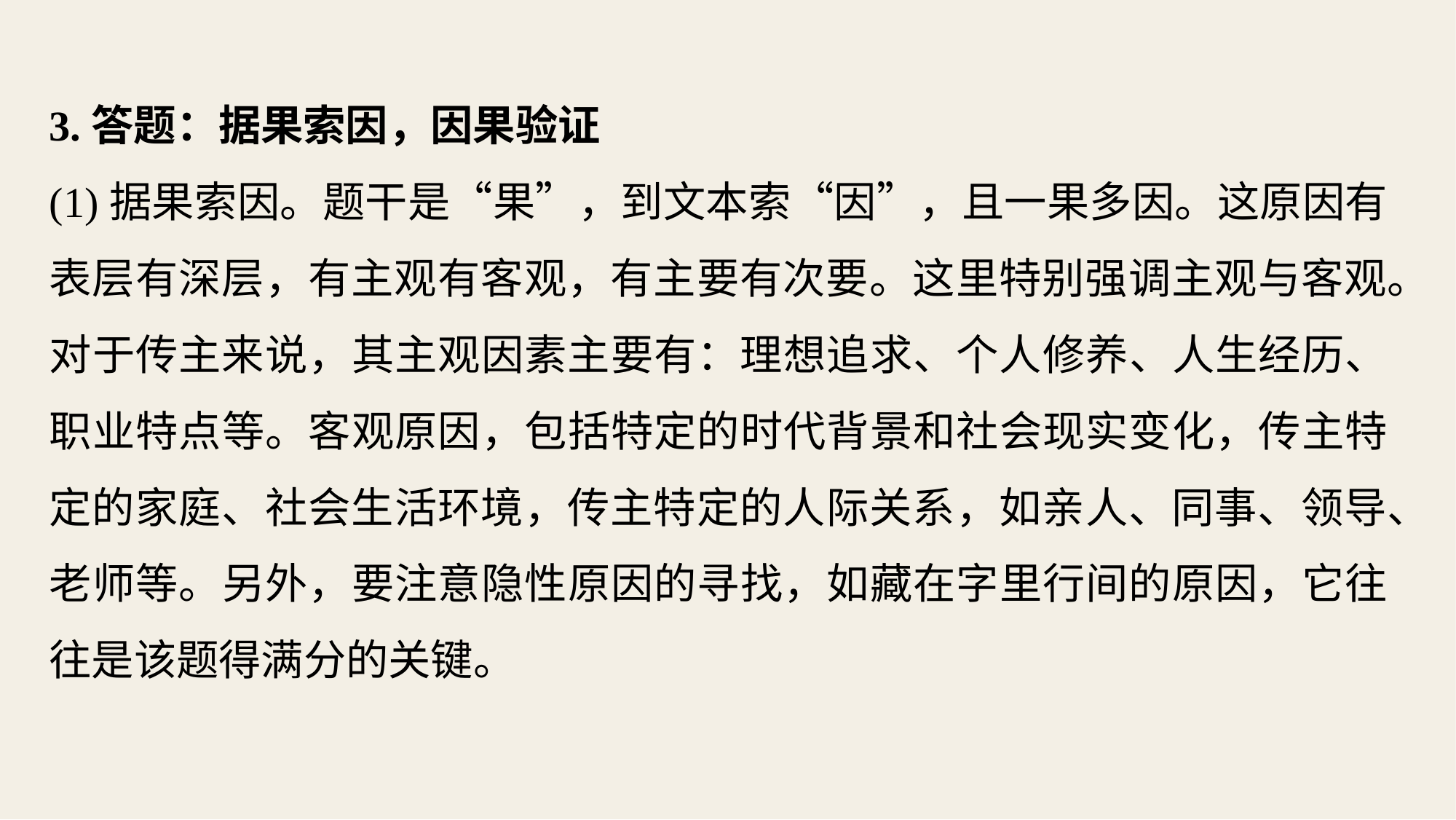

3.答题：据果索因，因果验证
(1)据果索因。题干是“果”，到文本索“因”，且一果多因。这原因有表层有深层，有主观有客观，有主要有次要。这里特别强调主观与客观。对于传主来说，其主观因素主要有：理想追求、个人修养、人生经历、职业特点等。客观原因，包括特定的时代背景和社会现实变化，传主特定的家庭、社会生活环境，传主特定的人际关系，如亲人、同事、领导、老师等。另外，要注意隐性原因的寻找，如藏在字里行间的原因，它往往是该题得满分的关键。